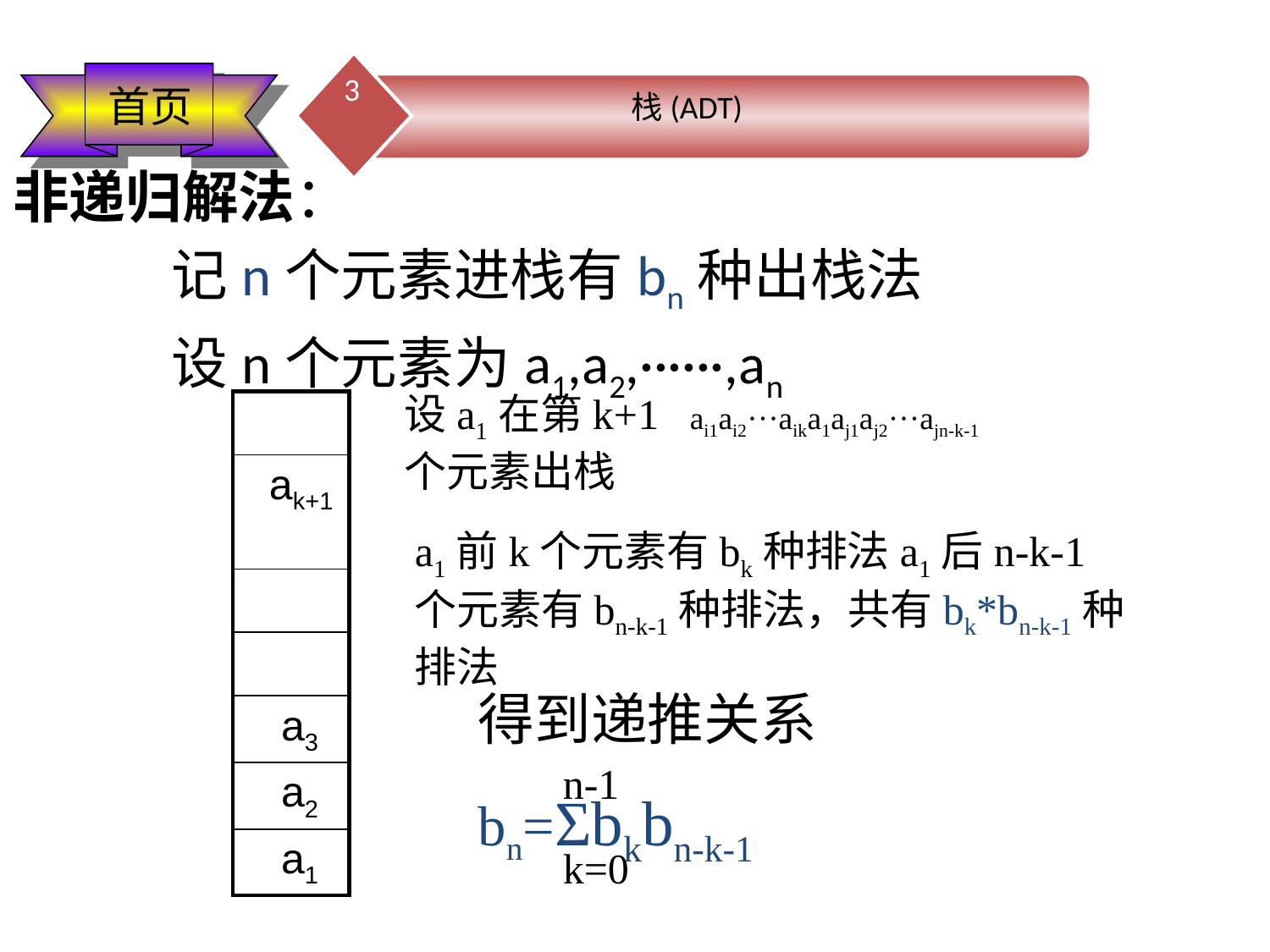

3

栈(ADT)

首页
# 非递归解法：
记n个元素进栈有bn种出栈法
设n个元素为a1,a2,······,an
设a1在第k+1个元素出栈
|  |
| --- |
| ak+1 |
|  |
|  |
| a3 |
| a2 |
| a1 |
ai1ai2···aika1aj1aj2···ajn-k-1
a1前k个元素有bk种排法a1后n-k-1个元素有bn-k-1种排法，共有bk*bn-k-1种排法
得到递推关系
bn=Σbkbn-k-1
n-1
k=0